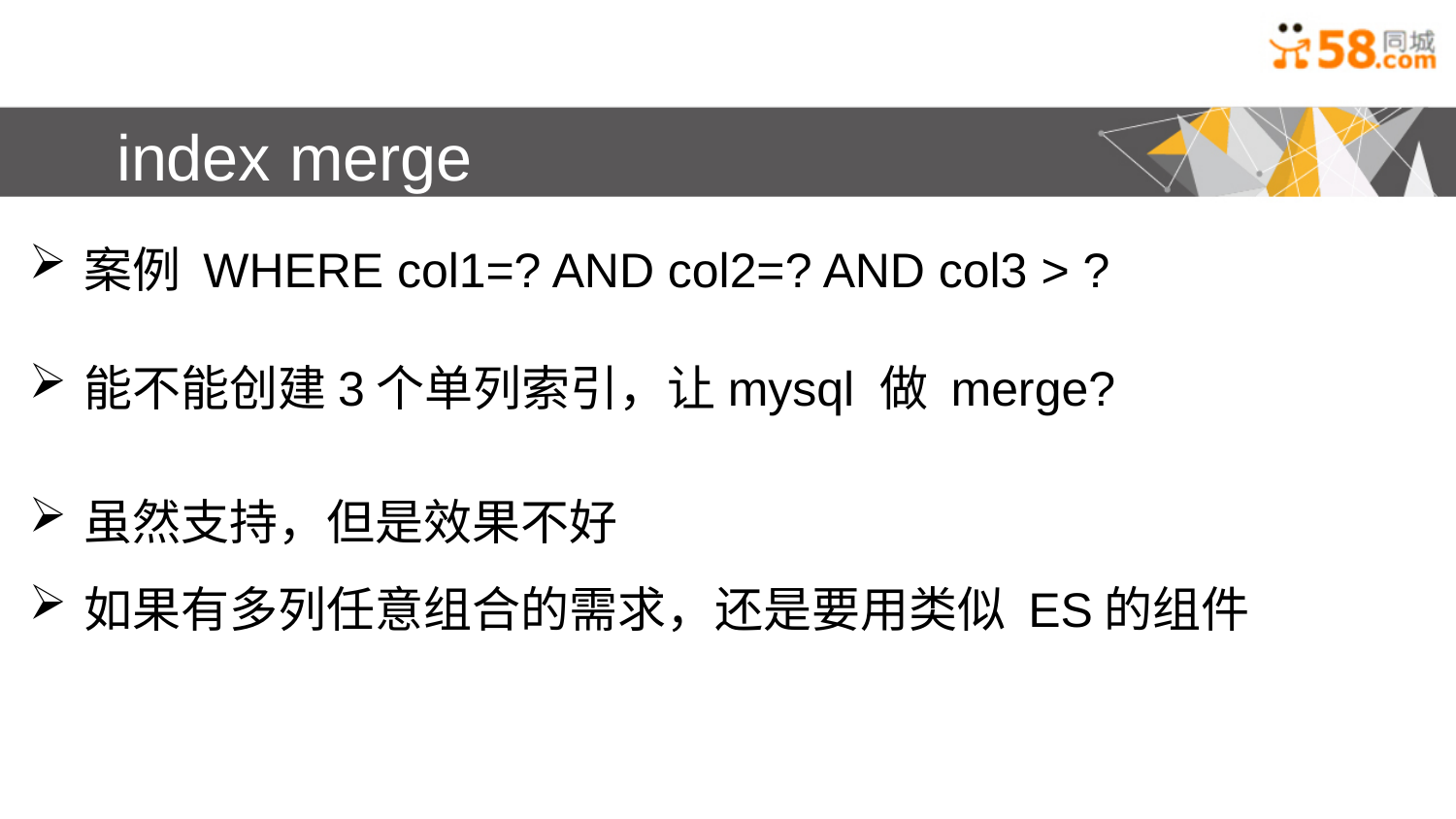

index merge
案例 WHERE col1=? AND col2=? AND col3 > ?
能不能创建3个单列索引，让mysql 做 merge?
虽然支持，但是效果不好
如果有多列任意组合的需求，还是要用类似 ES的组件